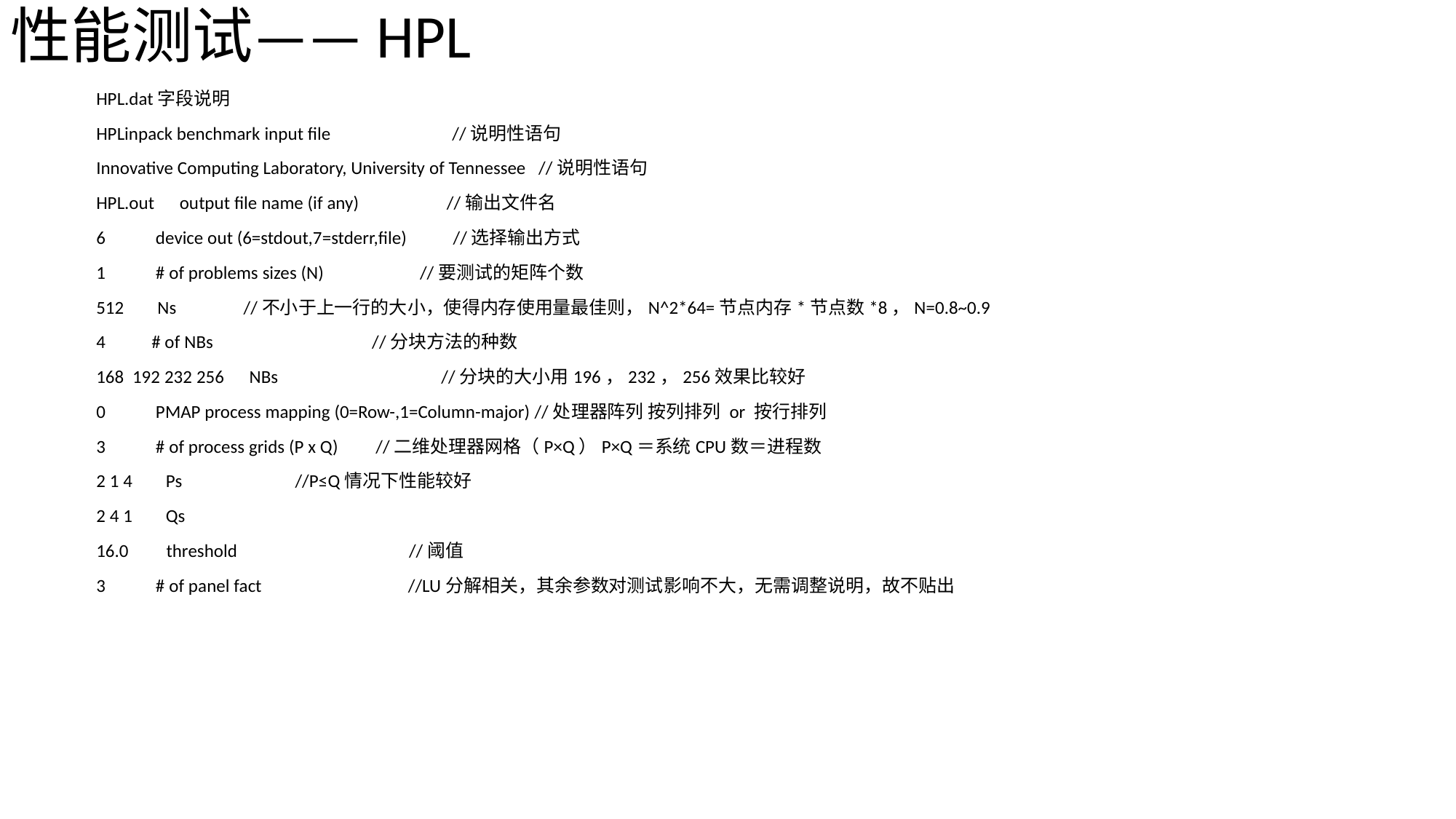

性能测试——HPL
HPL.dat字段说明
HPLinpack benchmark input file                             //说明性语句
Innovative Computing Laboratory, University of Tennessee   //说明性语句
HPL.out      output file name (if any)                     //输出文件名
6            device out (6=stdout,7=stderr,file)           //选择输出方式
1            # of problems sizes (N)                       //要测试的矩阵个数
512        Ns                //不小于上一行的大小，使得内存使用量最佳则，N^2*64=节点内存*节点数*8，N=0.8~0.9
4           # of NBs                                      //分块方法的种数
168  192 232 256      NBs                                       //分块的大小用196，232，256效果比较好
0            PMAP process mapping (0=Row-,1=Column-major) //处理器阵列 按列排列 or 按行排列
3            # of process grids (P x Q)         //二维处理器网格（P×Q）P×Q＝系统CPU数＝进程数
2 1 4        Ps                           //P≤Q情况下性能较好
2 4 1        Qs
16.0         threshold                                         //阈值
3            # of panel fact                                   //LU分解相关，其余参数对测试影响不大，无需调整说明，故不贴出